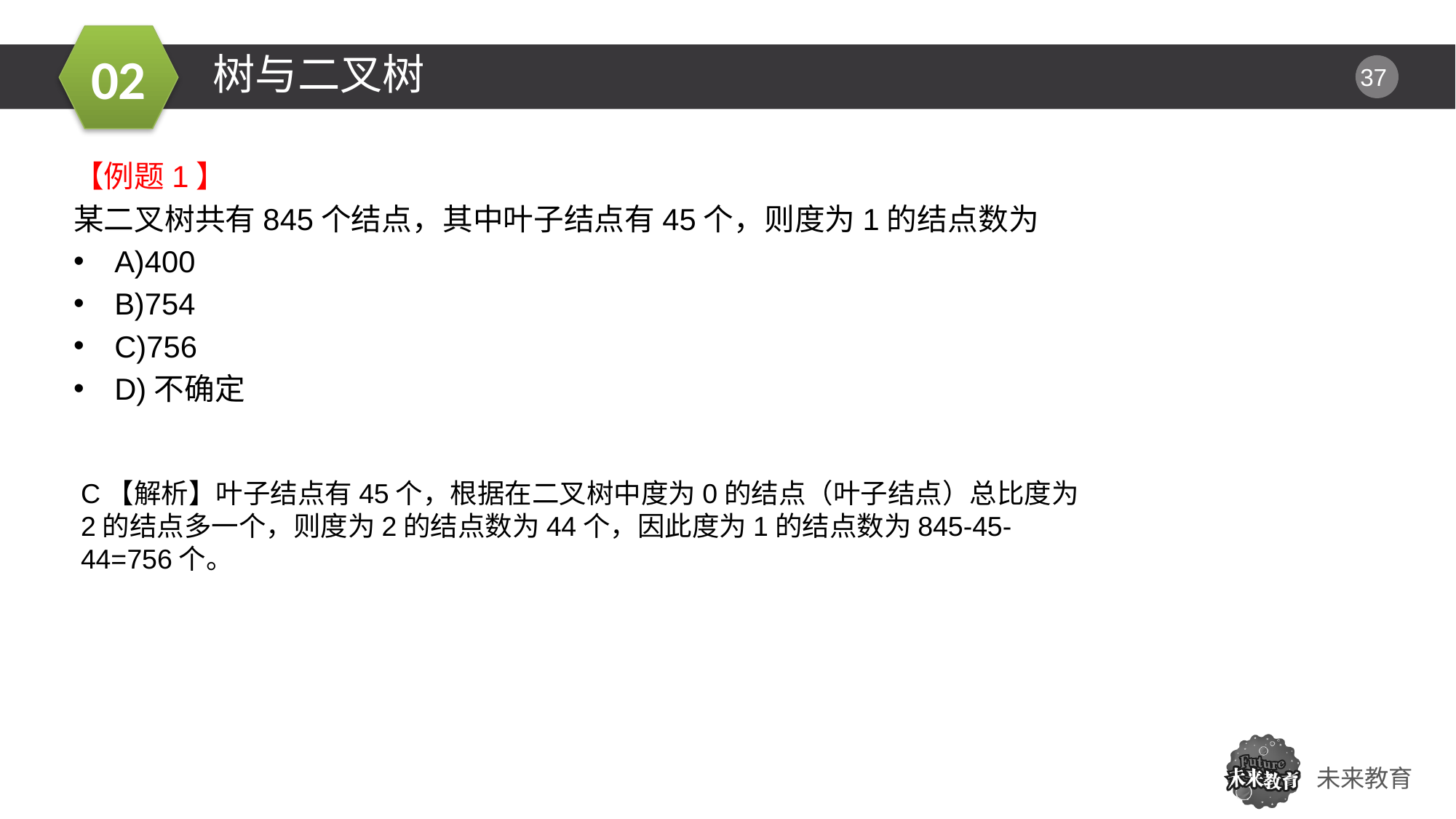

树与二叉树
【例题1】
某二叉树共有845个结点，其中叶子结点有45个，则度为1的结点数为
A)400
B)754
C)756
D)不确定

01
C【解析】叶子结点有45个，根据在二叉树中度为0的结点（叶子结点）总比度为2的结点多一个，则度为2的结点数为44个，因此度为1的结点数为845-45-44=756个。